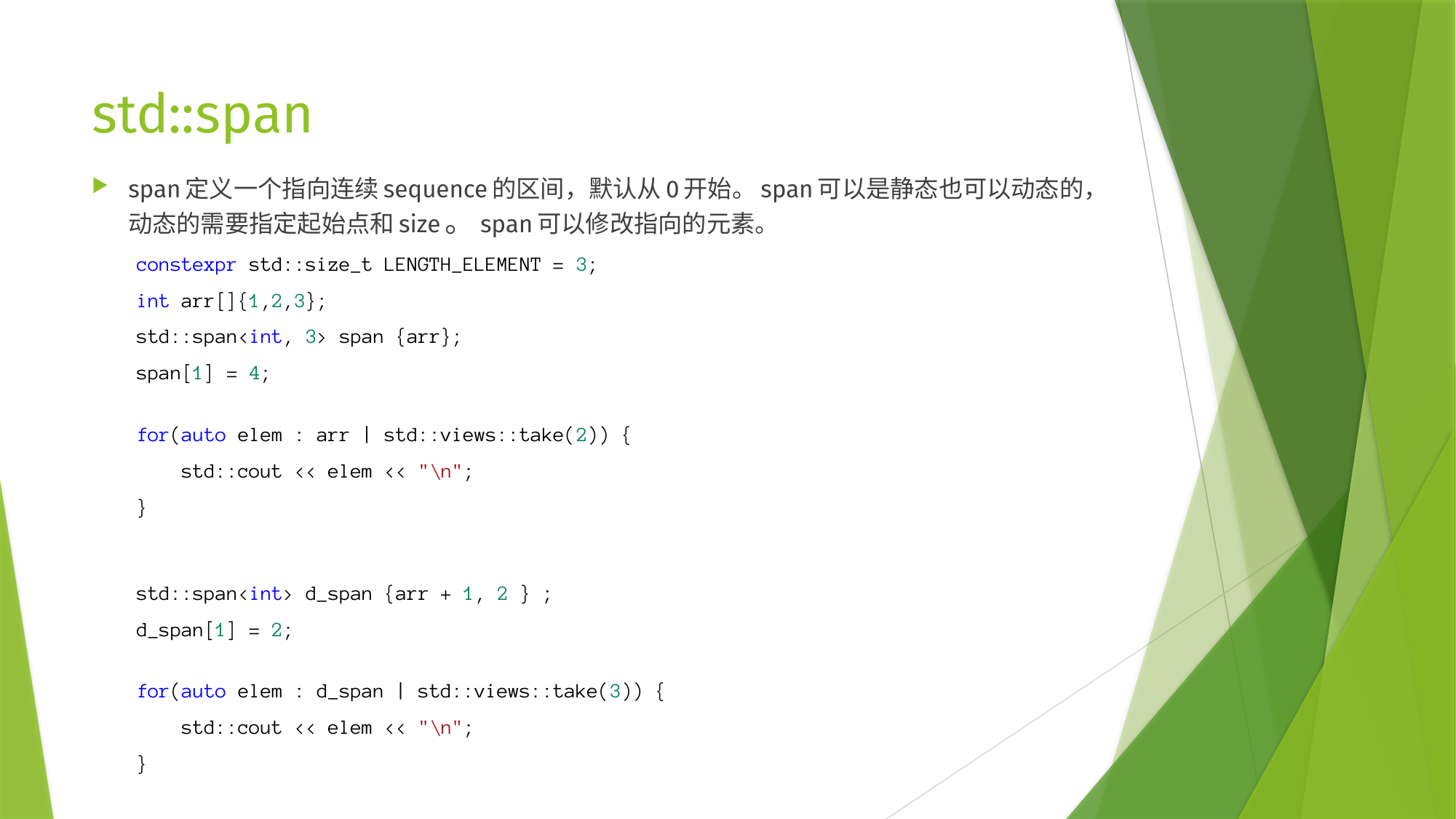

# std::span
span定义一个指向连续sequence的区间，默认从0开始。span可以是静态也可以动态的，动态的需要指定起始点和size。span可以修改指向的元素。
    constexpr std::size_t LENGTH_ELEMENT = 3;
    int arr[]{1,2,3};
    std::span<int, 3> span {arr};
    span[1] = 4;
    for(auto elem : arr | std::views::take(2)) {
        std::cout << elem << "\n";
    }
    std::span<int> d_span {arr + 1, 2 } ;
    d_span[1] = 2;
    for(auto elem : d_span | std::views::take(3)) {
        std::cout << elem << "\n";
    }